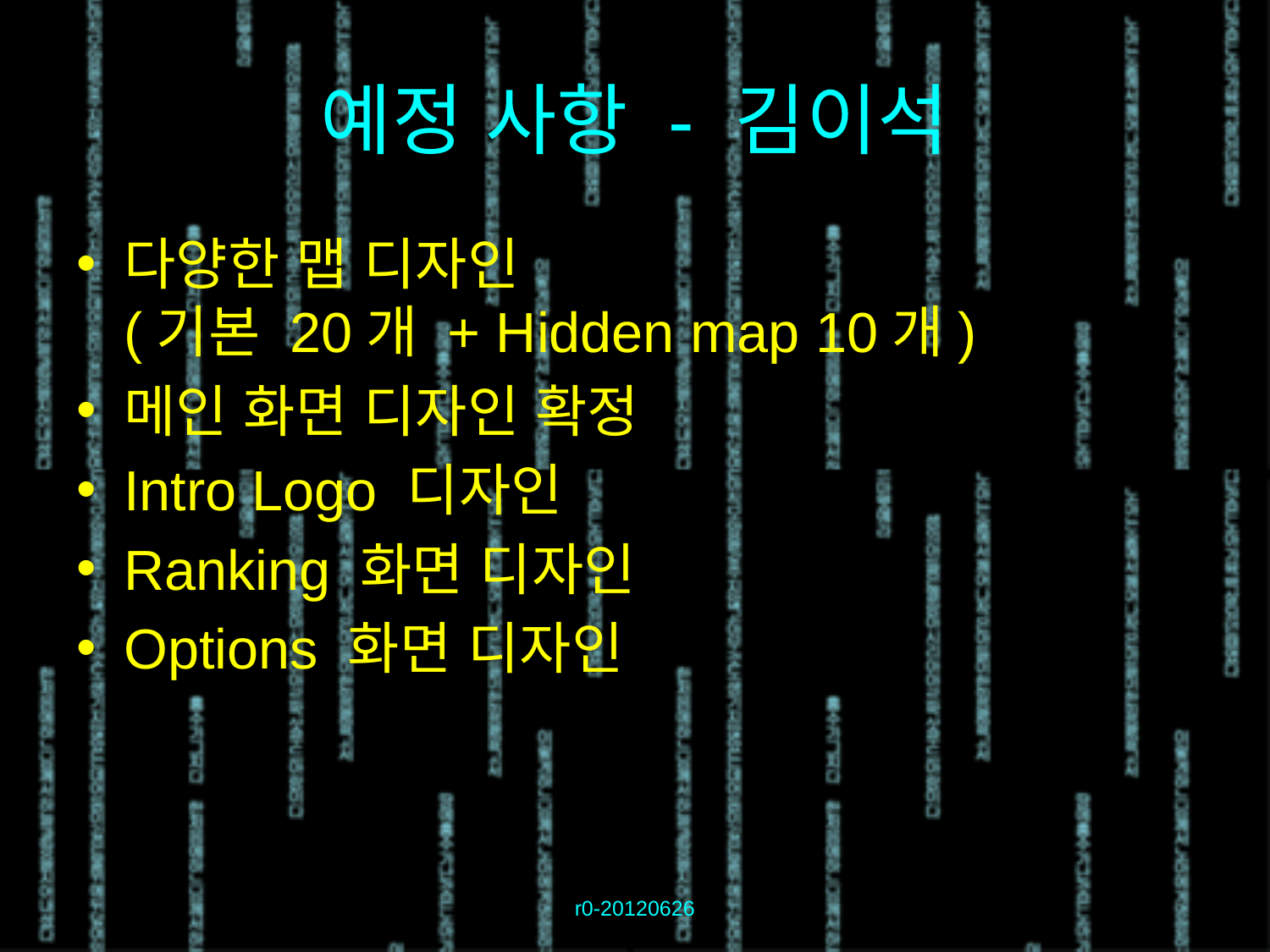

# 예정 사항 - 김이석
다양한 맵 디자인
(기본 20개 + Hidden map 10개)
메인 화면 디자인 확정
Intro Logo 디자인
Ranking 화면 디자인
Options 화면 디자인
r0-20120626